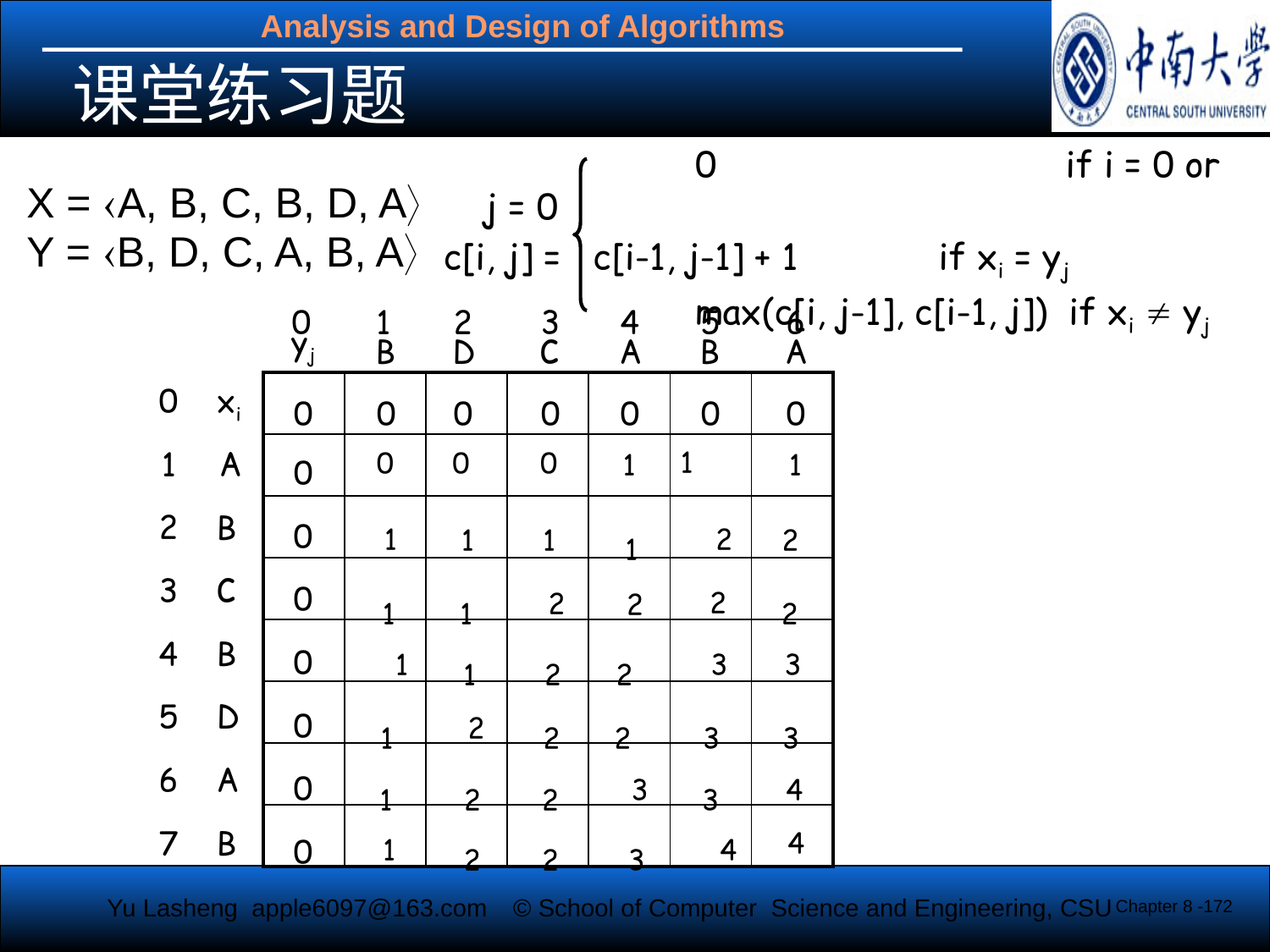

# 课堂练习题
		        0			       if i = 0 or j = 0
c[i, j] =   c[i-1, j-1] + 1	       if xi = yj
		        max(c[i, j-1], c[i-1, j])  if xi ≠ yj

X = 〈A, B, C, B, D, A〉
Y = 〈B, D, C, A, B, A〉
0
1
2
3
4
5
6
yj
B
D
C
A
B
A
|  |  |  |  |  |  |  |
| --- | --- | --- | --- | --- | --- | --- |
|  |  |  |  |  |  |  |
|  |  |  |  |  |  |  |
|  |  |  |  |  |  |  |
|  |  |  |  |  |  |  |
|  |  |  |  |  |  |  |
|  |  |  |  |  |  |  |
|  |  |  |  |  |  |  |
0
xi
0
0
0
0
0
0
0
0
0
0
0
0
0
0

1

1
1
A
1
0
0
0
2
B

1

1

2
1
1
2
3
C

1

1

2

2
2
2

1

1

2

2

3
3
4
B

1

2

2

2

3

3
5
D

1

2

2

3

3

4
6
A

1

2

2

3

4
4
7
B
Chapter 8 -172